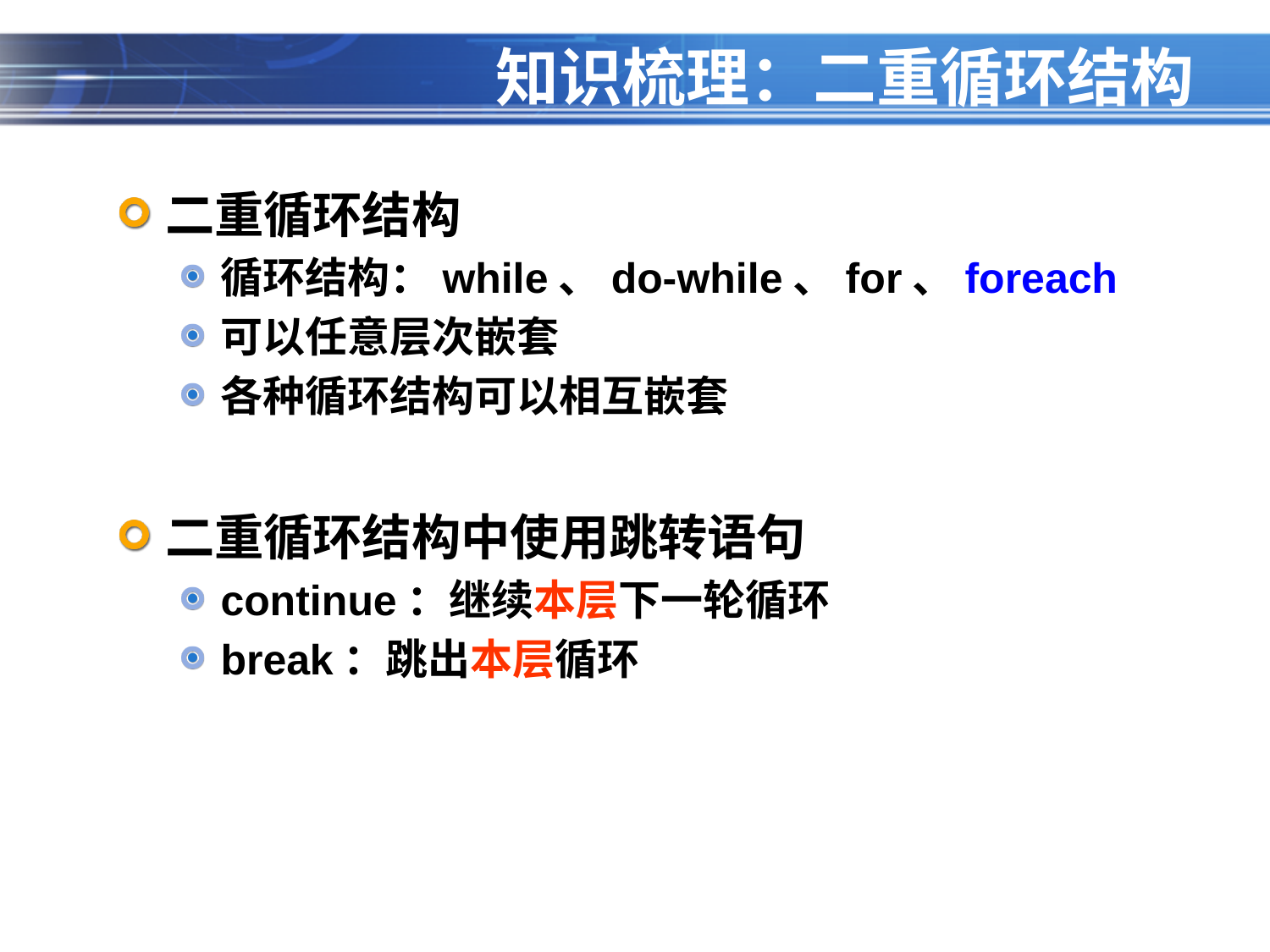

# 知识梳理：二重循环结构
二重循环结构
循环结构：while、do-while、for、foreach
可以任意层次嵌套
各种循环结构可以相互嵌套

二重循环结构中使用跳转语句
continue：继续本层下一轮循环
break：跳出本层循环